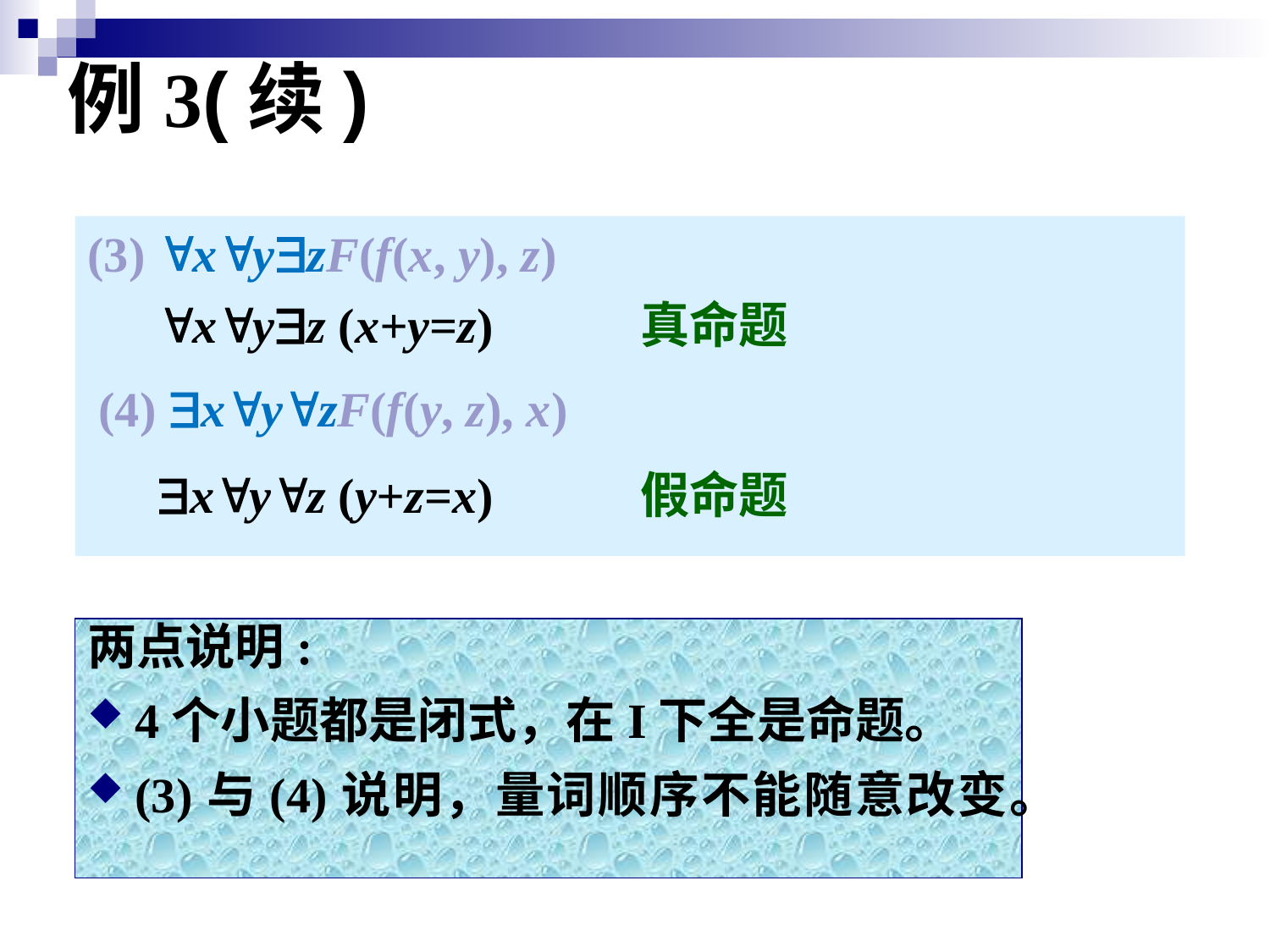

# 例3(续)
(3) ∀x∀y∃zF(f(x, y), z)

∀x∀y∃z (x+y=z)           真命题
(4) ∃x∀y∀zF(f(y, z), x)
∃x∀y∀z (y+z=x)           假命题
两点说明:
4个小题都是闭式，在I下全是命题。
(3)与(4)说明，量词顺序不能随意改变。
63